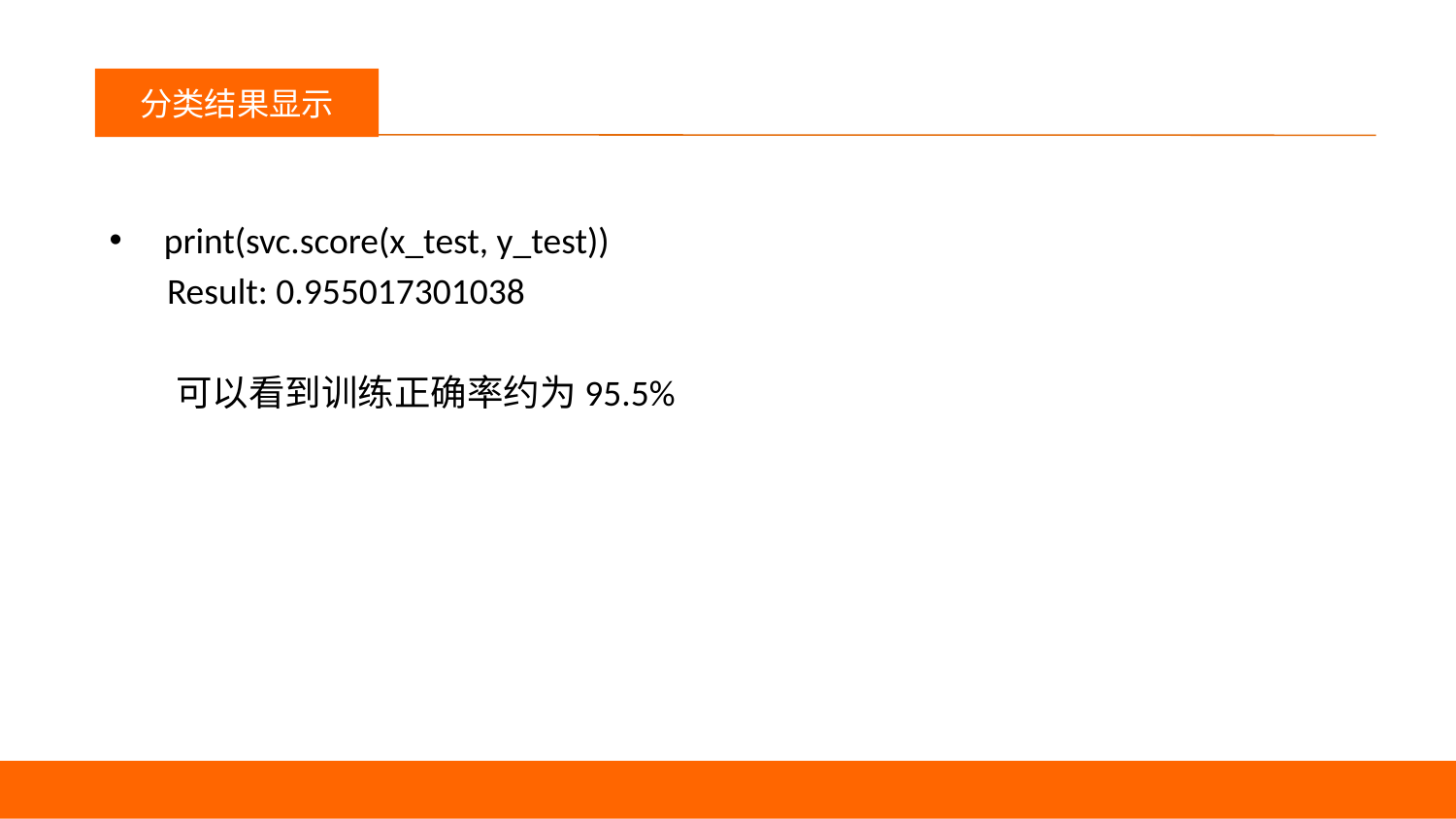

议程
分类结果显示

print(svc.score(x_test, y_test))
       Result: 0.955017301038

       可以看到训练正确率约为95.5%